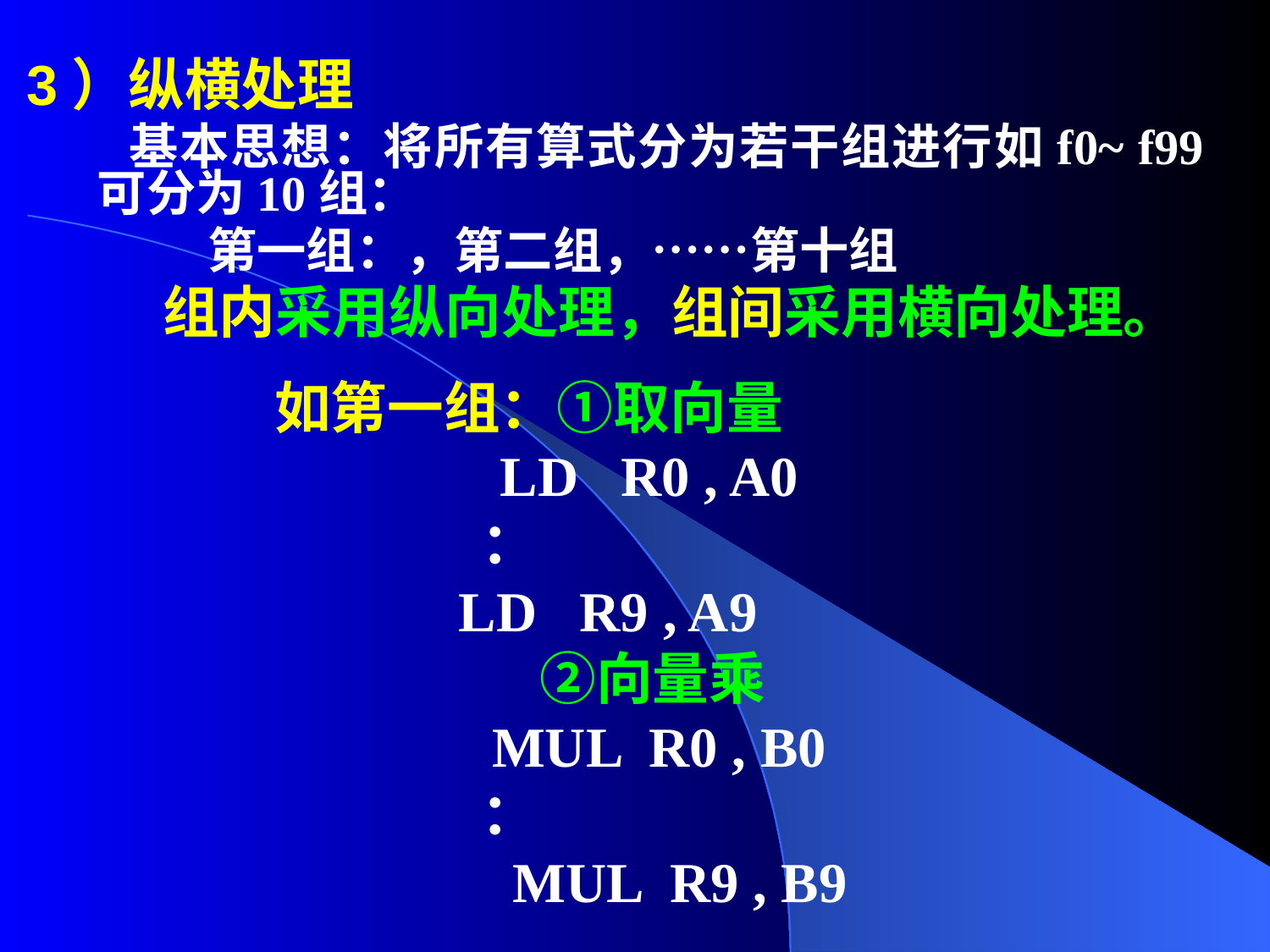

3）纵横处理
        基本思想：将所有算式分为若干组进行如f0~ f99 可分为10组：
     第一组：，第二组，……第十组
 组内采用纵向处理，组间采用横向处理。
如第一组：①取向量
          　 LD   R0 , A0
               ：
             LD   R9 , A9
  　　　　②向量乘
      　　MUL  R0 , B0
               ：
            　MUL  R9 , B9
25